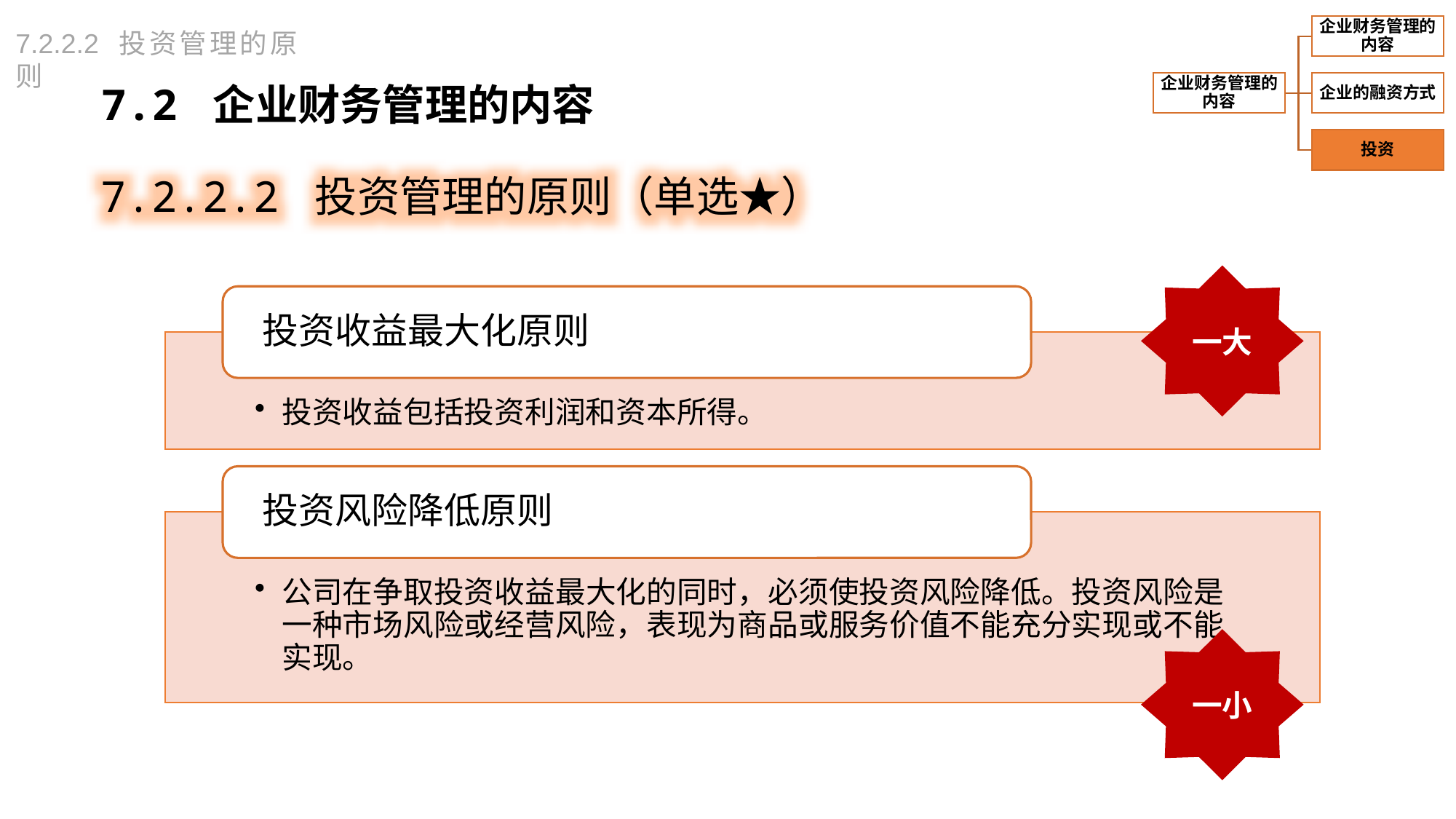

企业财务管理的内容
企业财务管理的内容
企业的融资方式
投资
7.2.2.2 投资管理的原则
7.2 企业财务管理的内容
7.2.2.2 投资管理的原则（单选★）
一大
投资收益包括投资利润和资本所得。
投资收益最大化原则
公司在争取投资收益最大化的同时，必须使投资风险降低。投资风险是一种市场风险或经营风险，表现为商品或服务价值不能充分实现或不能实现。
投资风险降低原则
一小